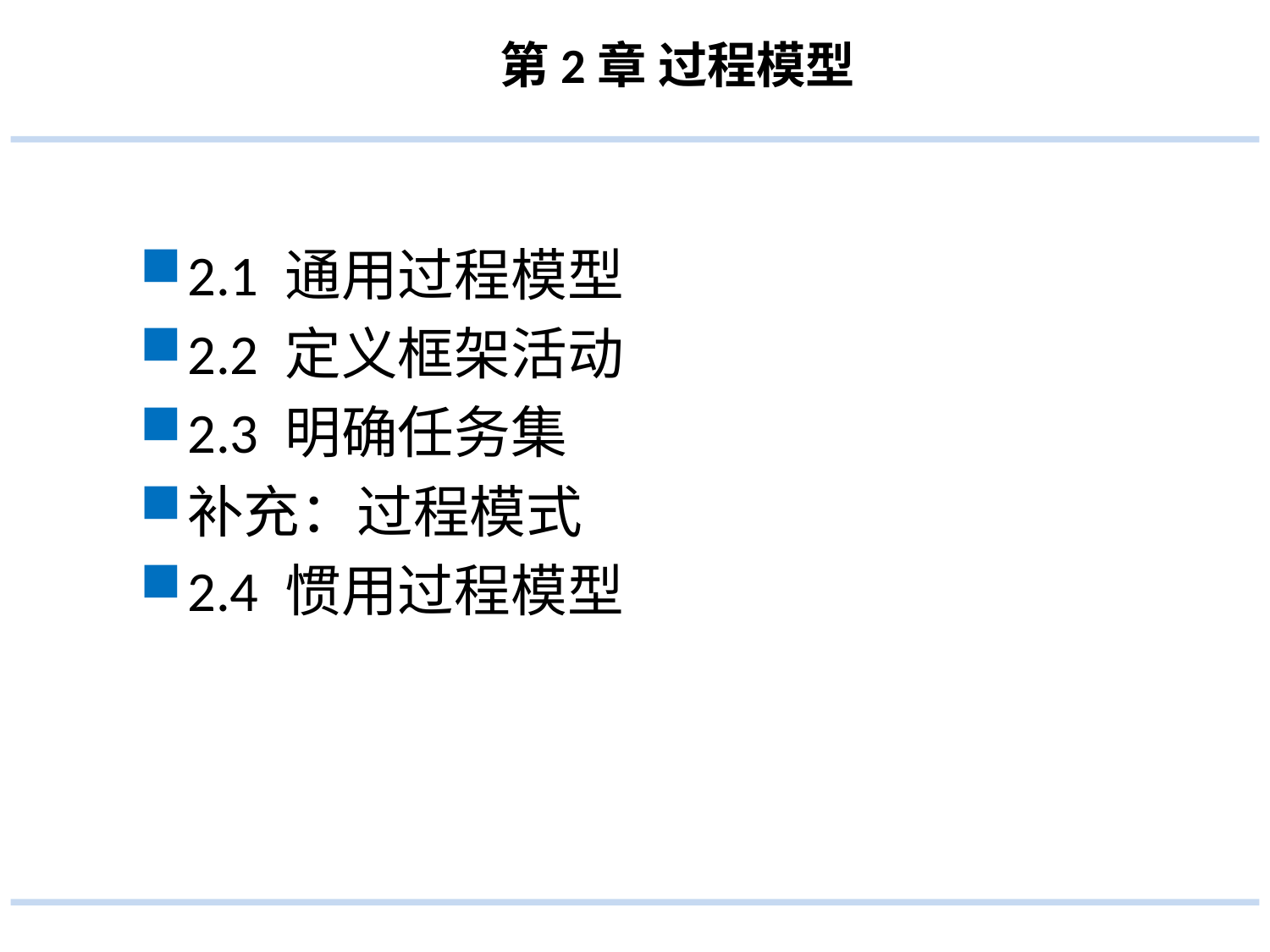

# 第2章 过程模型
2.1 通用过程模型
2.2 定义框架活动
2.3 明确任务集
补充：过程模式
2.4 惯用过程模型